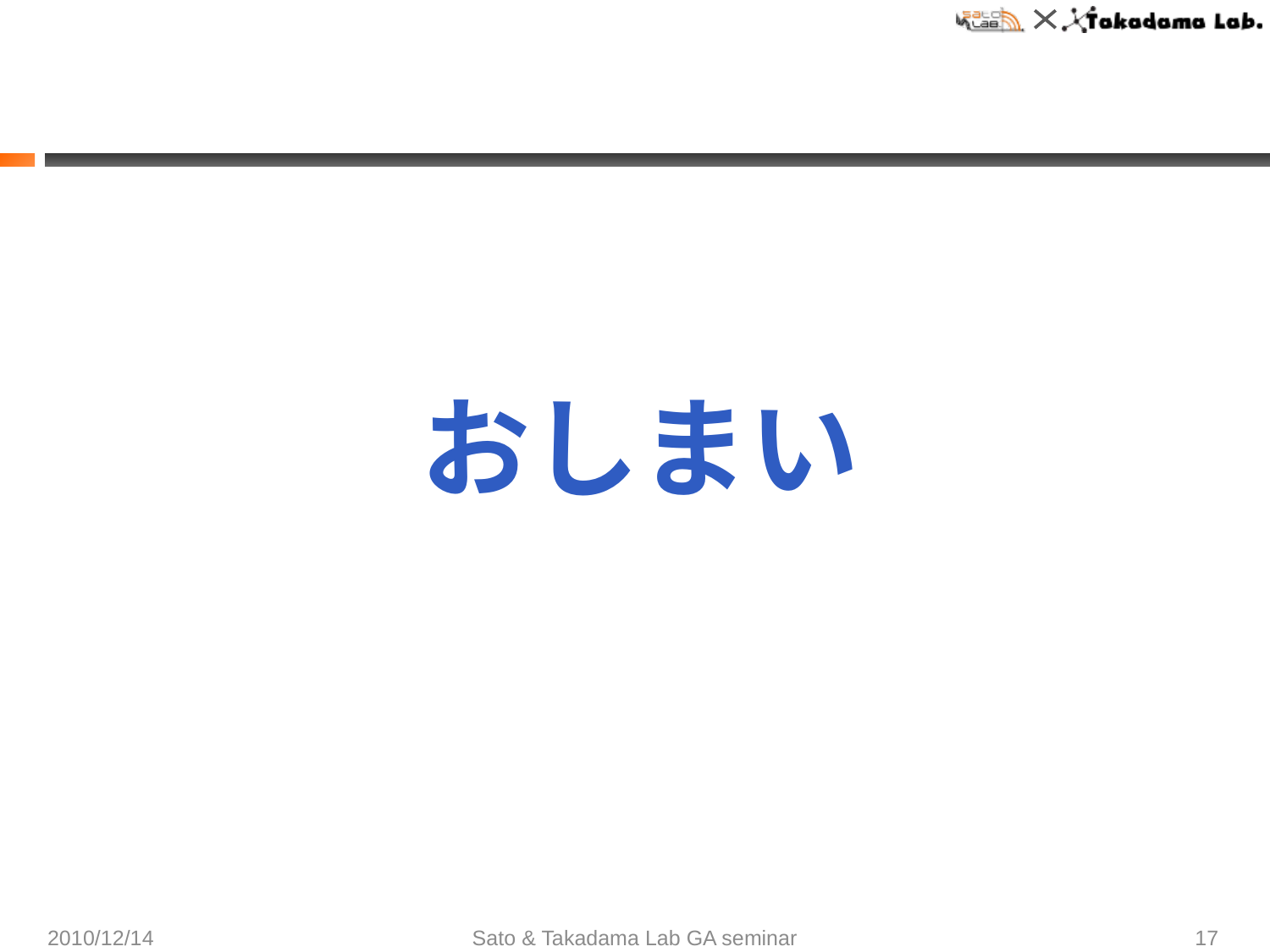

# おしまい
2010/12/14
Sato & Takadama Lab GA seminar
17